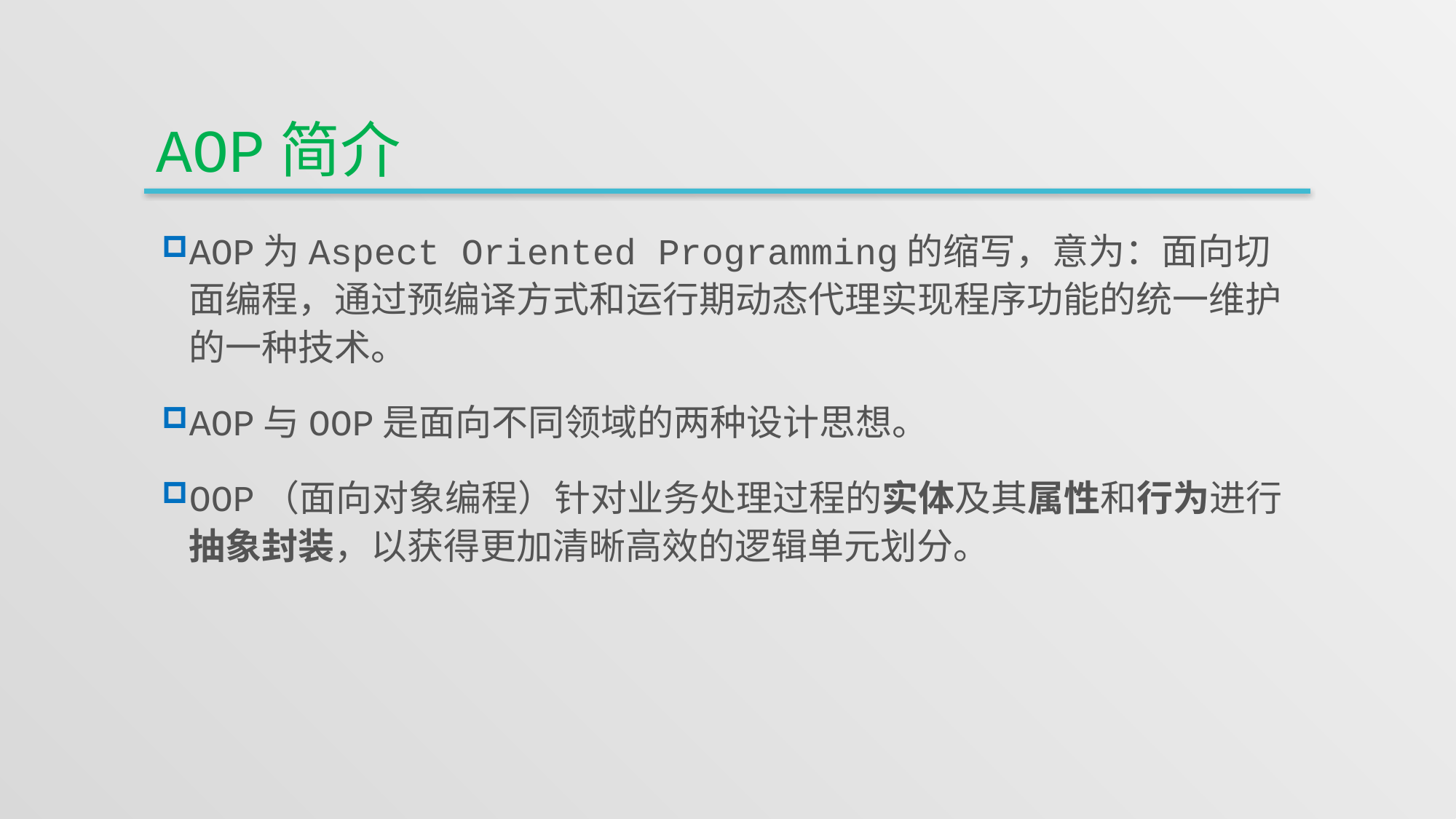

# AOP简介
AOP为Aspect Oriented Programming的缩写，意为：面向切面编程，通过预编译方式和运行期动态代理实现程序功能的统一维护的一种技术。
AOP与OOP是面向不同领域的两种设计思想。
OOP（面向对象编程）针对业务处理过程的实体及其属性和行为进行抽象封装，以获得更加清晰高效的逻辑单元划分。